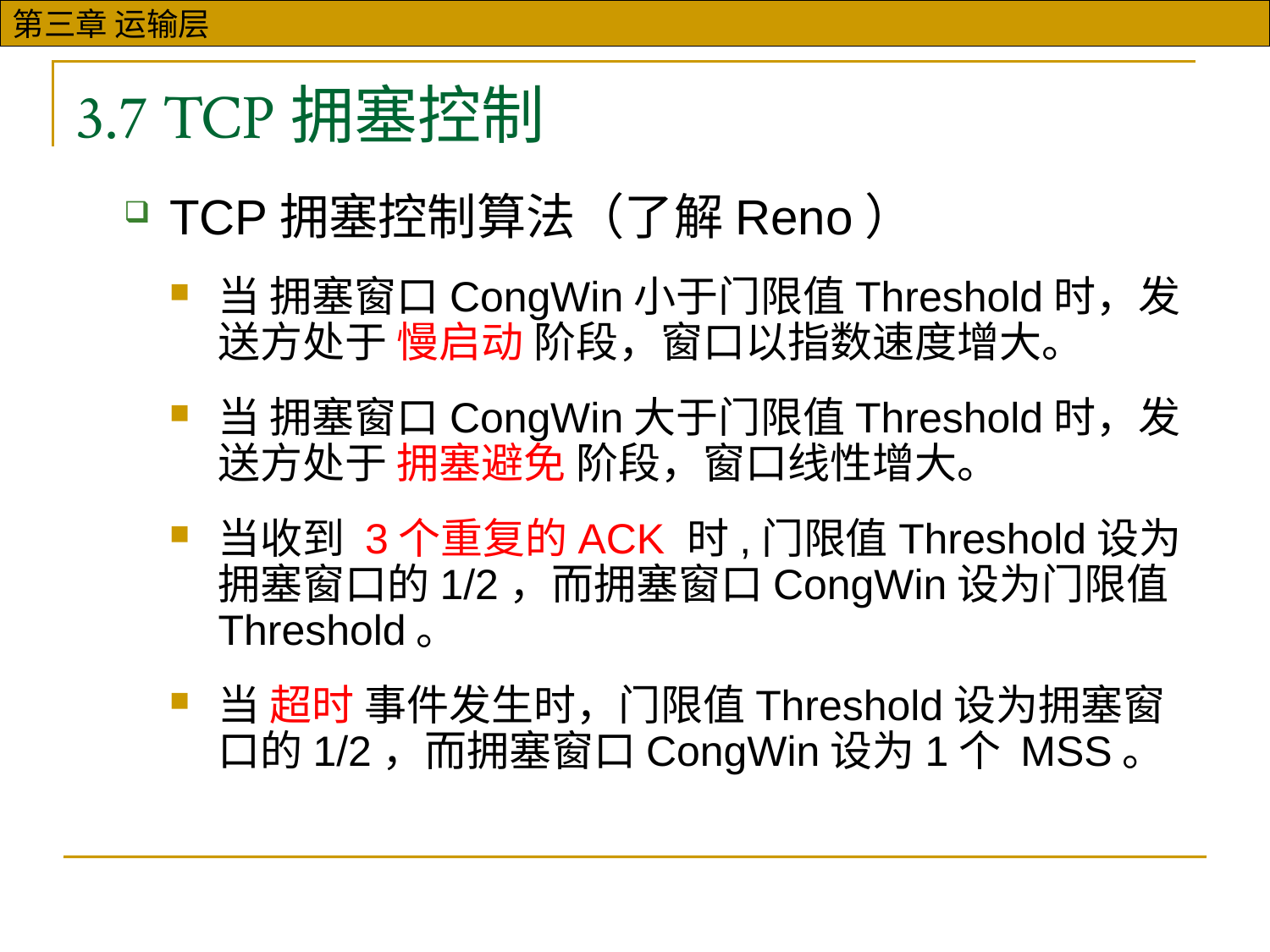

# 3.7 TCP拥塞控制
TCP拥塞控制算法（了解Reno）
当 拥塞窗口CongWin小于门限值Threshold时，发送方处于 慢启动 阶段，窗口以指数速度增大。
当 拥塞窗口CongWin大于门限值Threshold时，发送方处于 拥塞避免 阶段，窗口线性增大。
当收到 3个重复的ACK 时,门限值Threshold设为拥塞窗口的1/2，而拥塞窗口CongWin设为门限值Threshold。
当 超时 事件发生时，门限值Threshold设为拥塞窗口的1/2，而拥塞窗口CongWin设为1个 MSS。
112